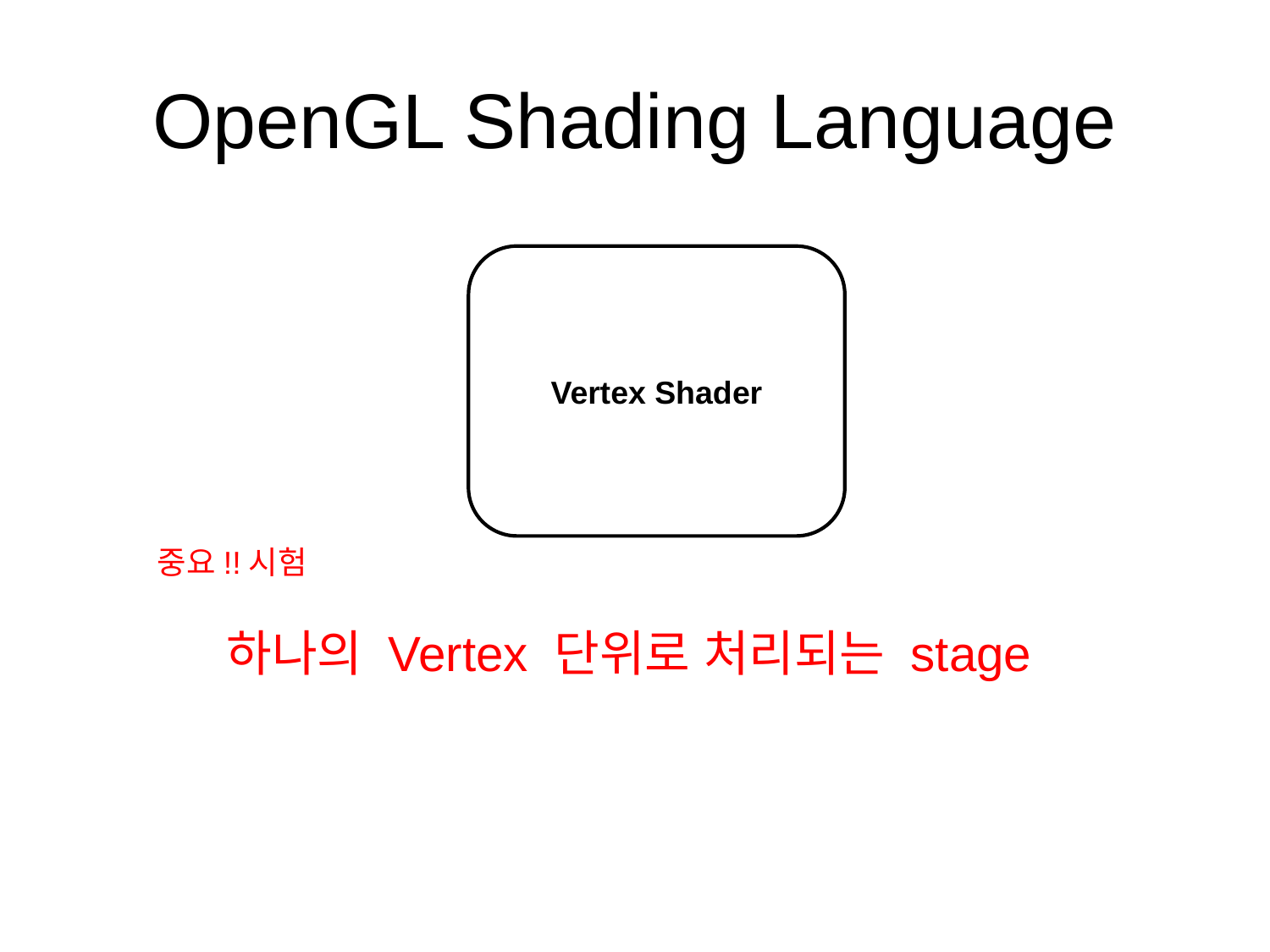

# OpenGL Shading Language
Vertex Shader
중요!!시험
하나의 Vertex 단위로 처리되는 stage